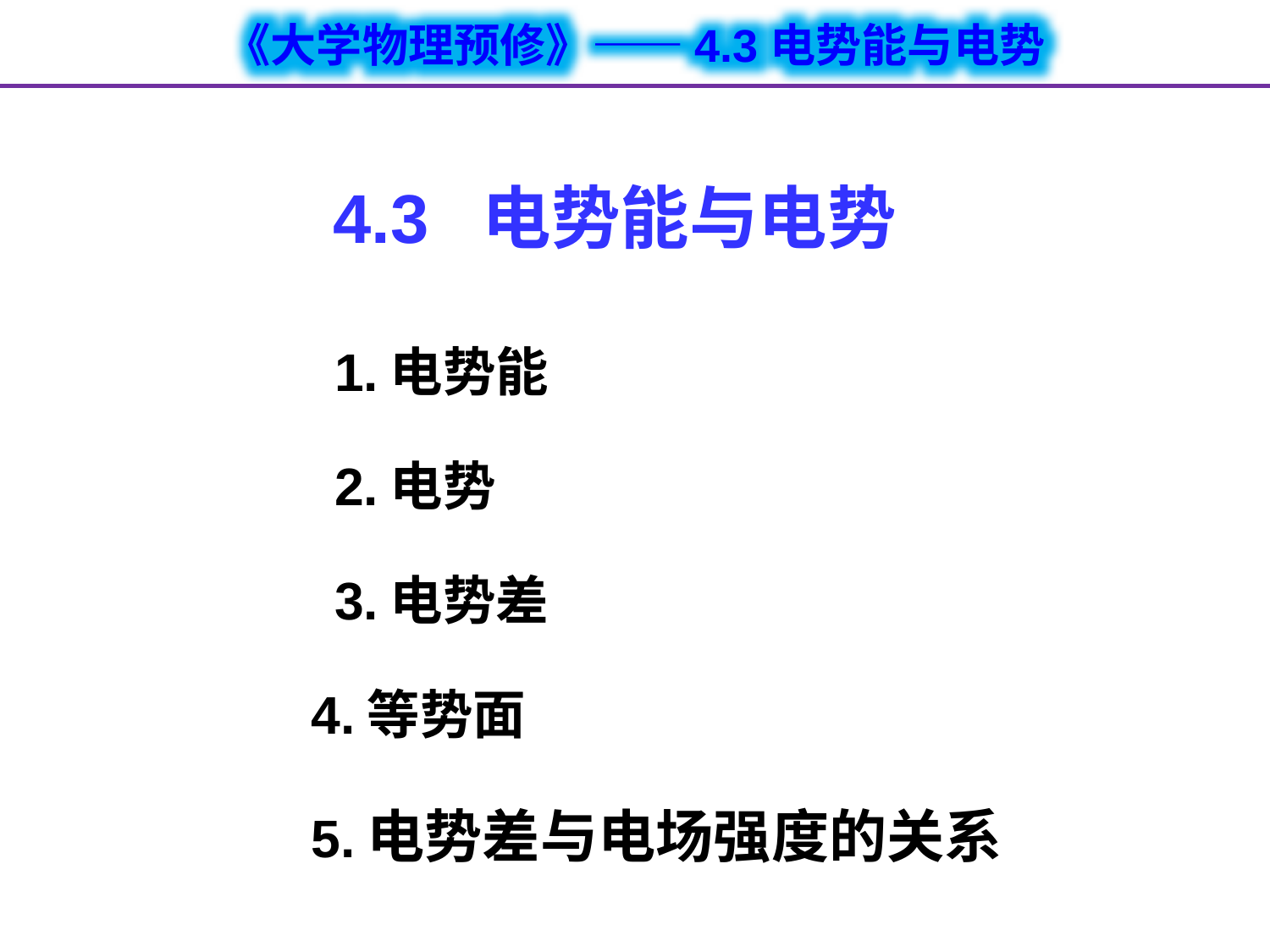

# 4.3  电势能与电势
    1.电势能
    2.电势
    3.电势差
     4.等势面
     5.电势差与电场强度的关系